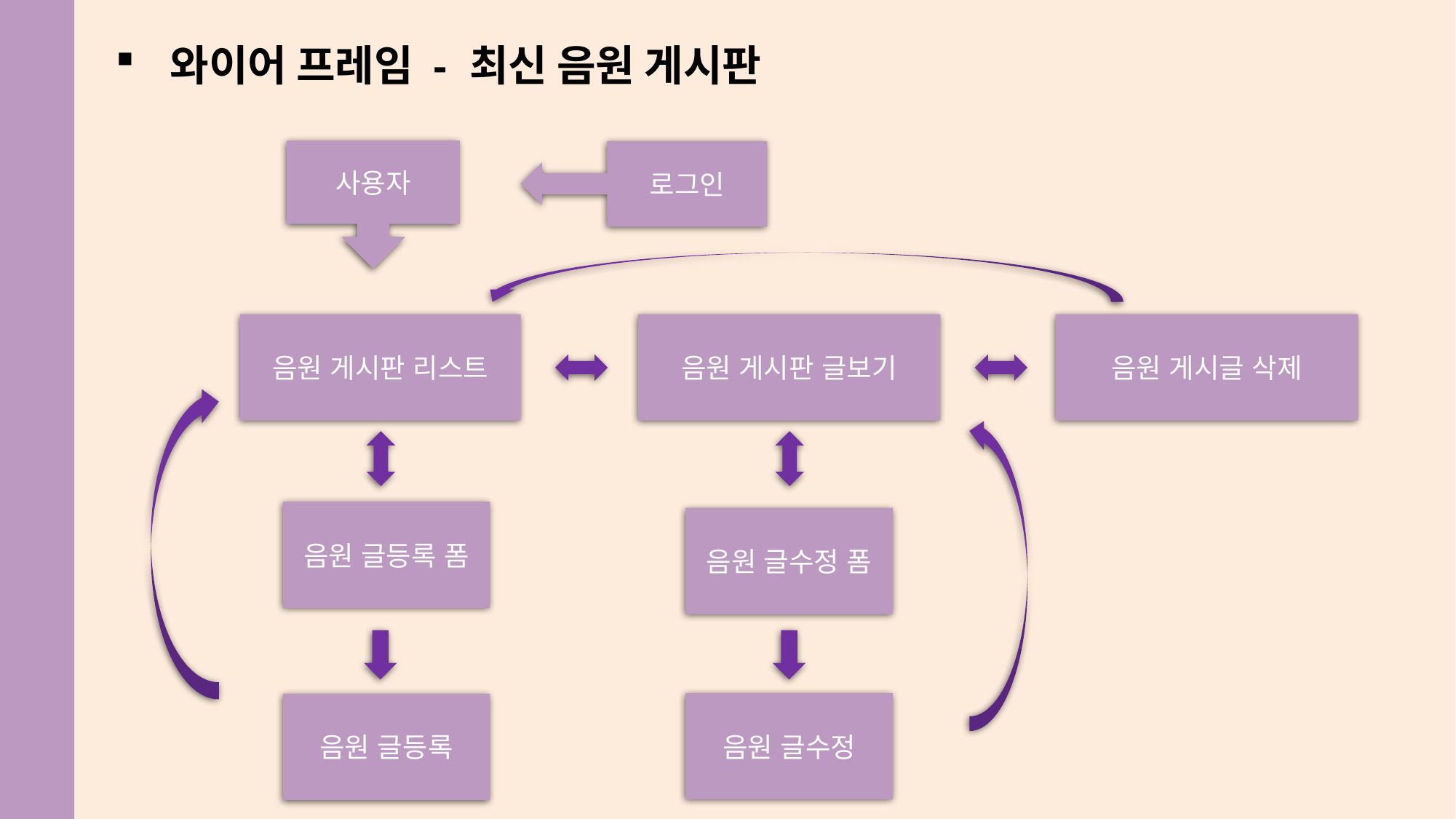

와이어 프레임 - 최신 음원 게시판
사용자
로그인
음원 게시판 글보기
음원 게시글 삭제
음원 게시판 리스트

음원 글등록 폼
음원 글수정 폼

음원 글수정
음원 글등록